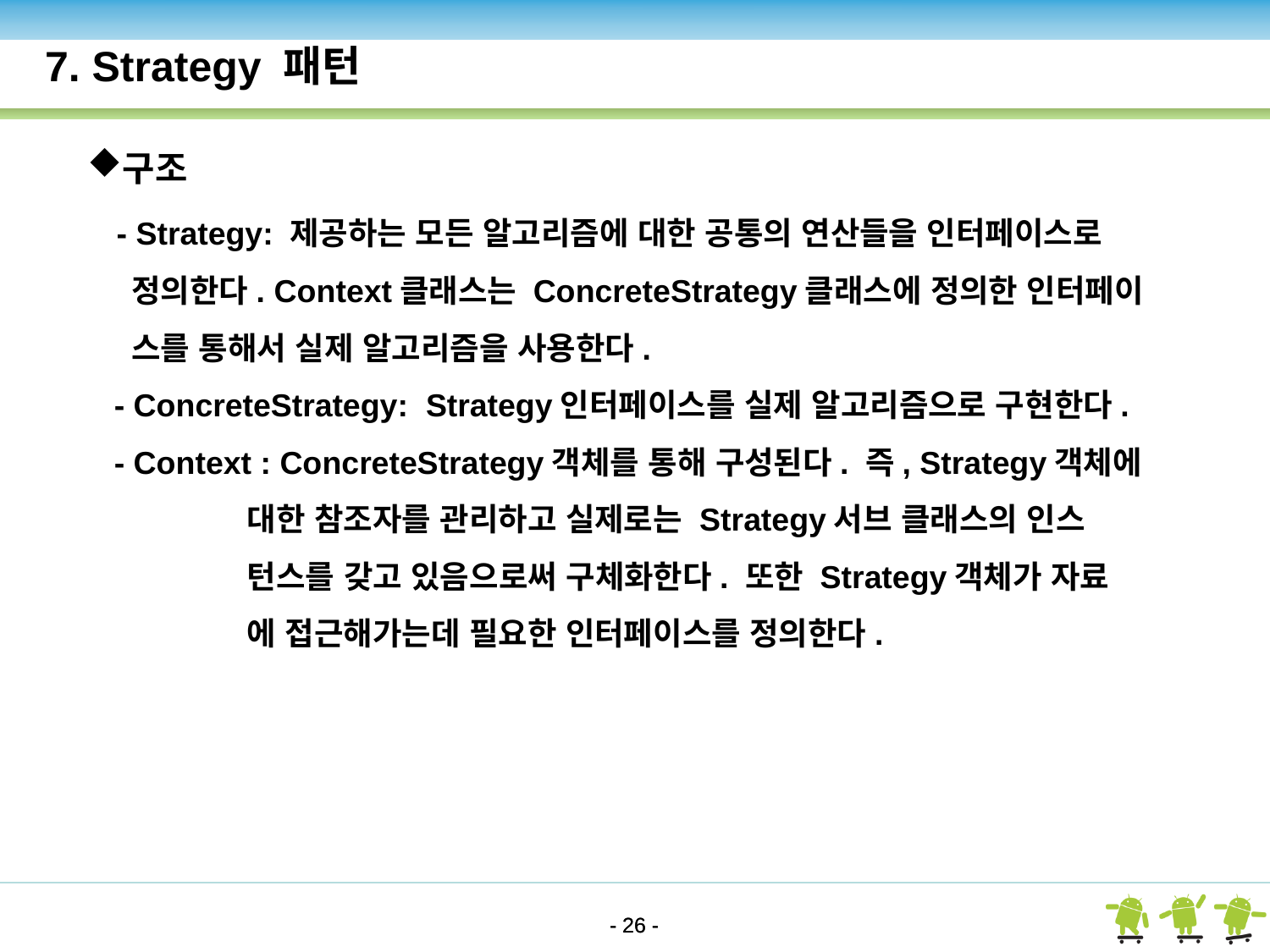

7. Strategy 패턴
구조
   - Strategy: 제공하는 모든 알고리즘에 대한 공통의 연산들을 인터페이스로
     정의한다. Context클래스는 ConcreteStrategy클래스에 정의한 인터페이
     스를 통해서 실제 알고리즘을 사용한다.
   - ConcreteStrategy:  Strategy인터페이스를 실제 알고리즘으로 구현한다.
   - Context : ConcreteStrategy객체를 통해 구성된다. 즉, Strategy객체에
                  대한 참조자를 관리하고 실제로는 Strategy서브 클래스의 인스
                  턴스를 갖고 있음으로써 구체화한다. 또한 Strategy객체가 자료
                  에 접근해가는데 필요한 인터페이스를 정의한다.
- 26 -
- 26 -